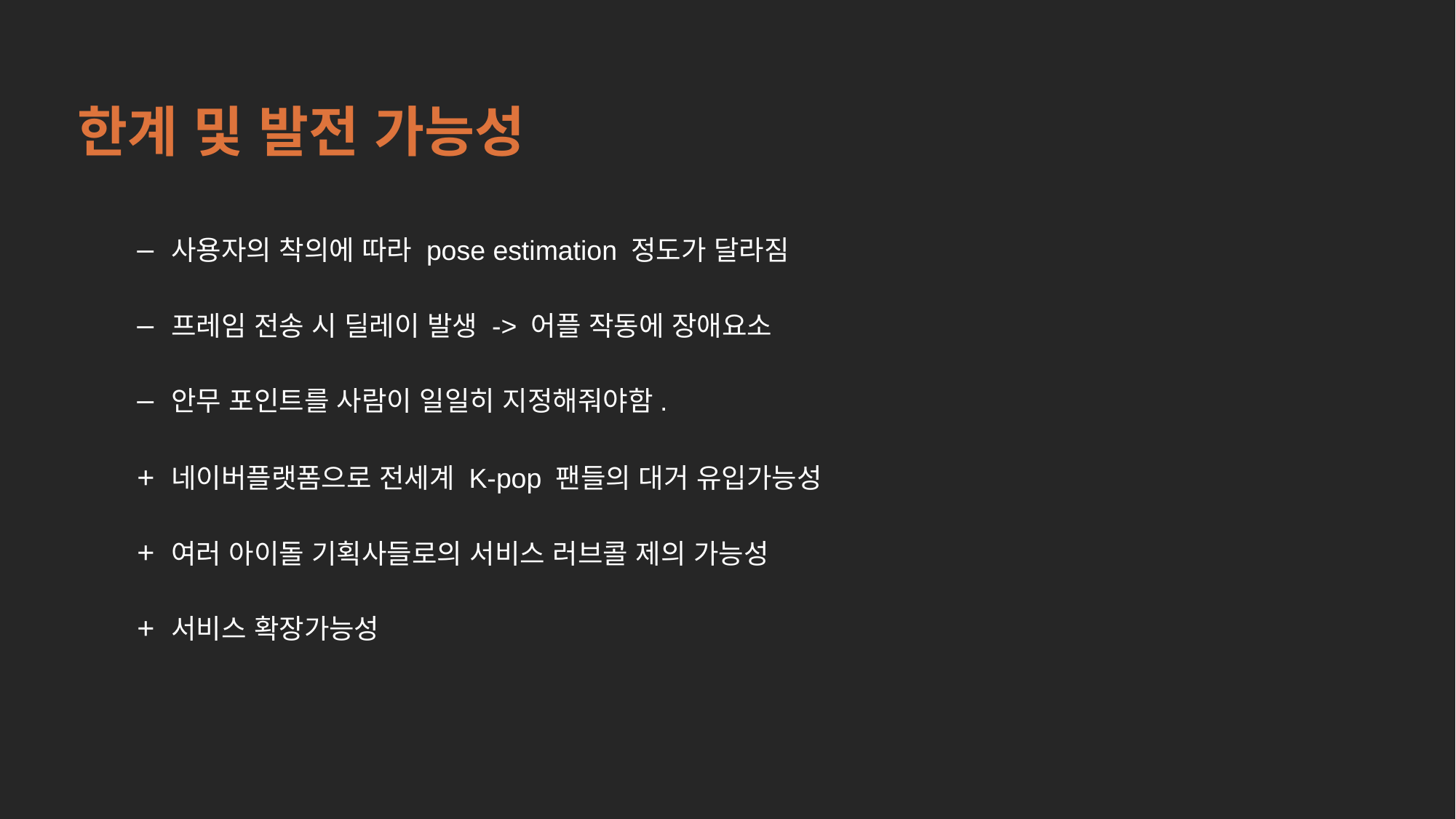

한계 및 발전 가능성
사용자의 착의에 따라 pose estimation 정도가 달라짐

프레임 전송 시 딜레이 발생 -> 어플 작동에 장애요소

안무 포인트를 사람이 일일히 지정해줘야함.
네이버플랫폼으로 전세계 K-pop 팬들의 대거 유입가능성

여러 아이돌 기획사들로의 서비스 러브콜 제의 가능성

서비스 확장가능성